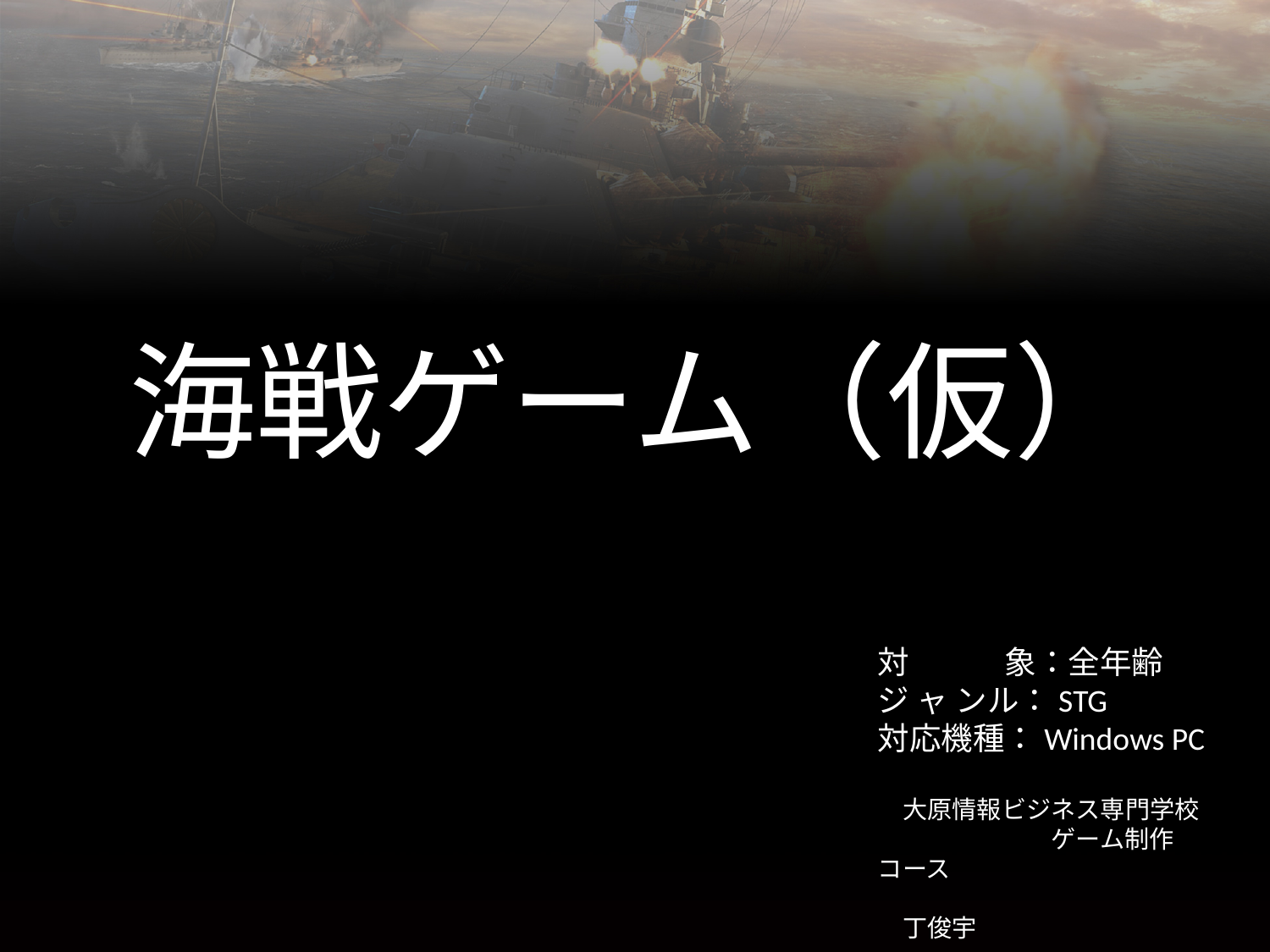

# 海戦ゲーム（仮）
対　　　象：全年齢
ジ ャ ンル：STG
対応機種：Windows PC

　大原情報ビジネス専門学校
　　　　　　　ゲーム制作コース
　　　　　　　　　　　　　　丁俊宇